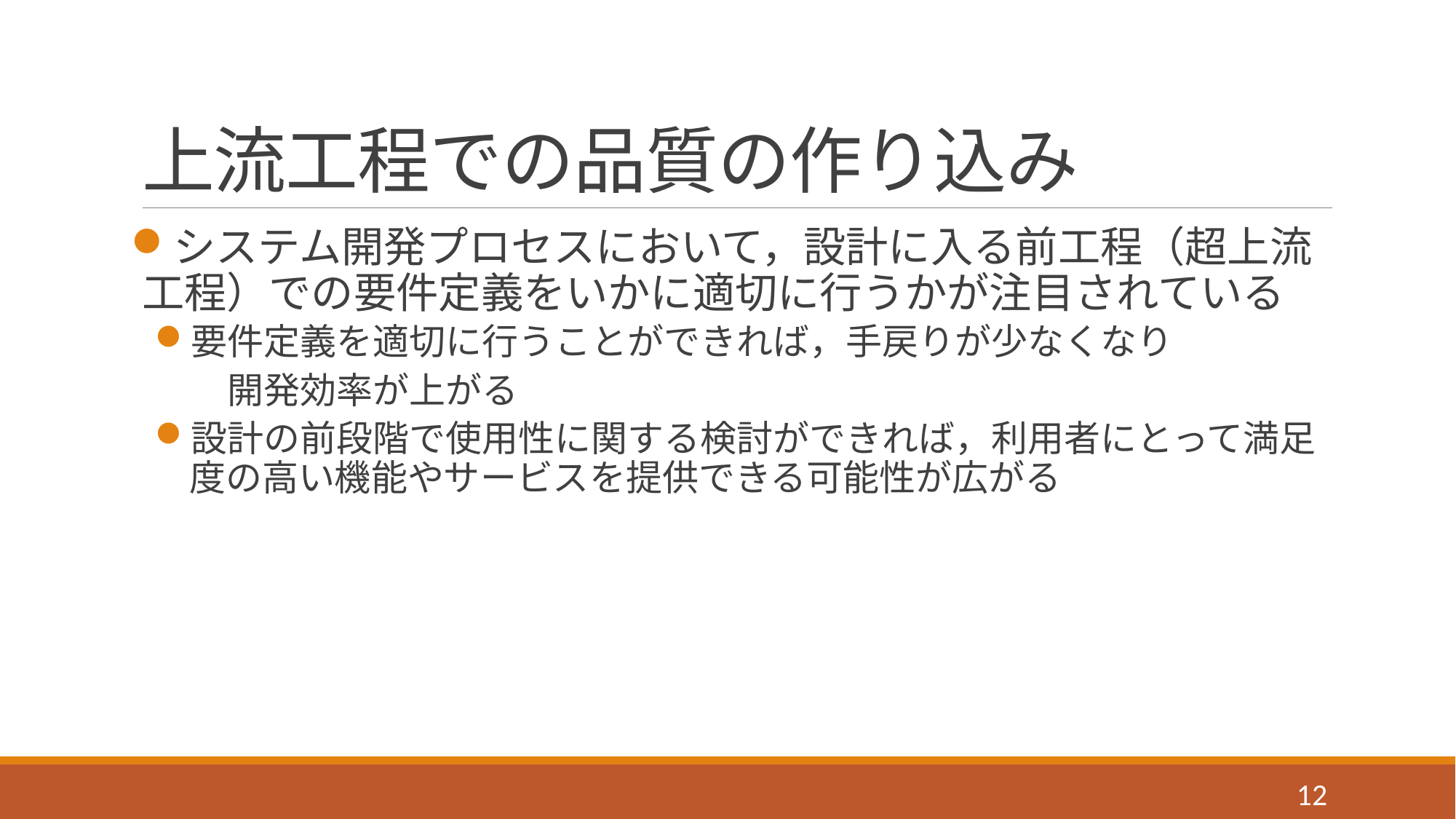

# 上流工程での品質の作り込み
システム開発プロセスにおいて，設計に入る前工程（超上流工程）での要件定義をいかに適切に行うかが注目されている
要件定義を適切に行うことができれば，手戻りが少なくなり
　　開発効率が上がる
設計の前段階で使用性に関する検討ができれば，利用者にとって満足度の高い機能やサービスを提供できる可能性が広がる
12